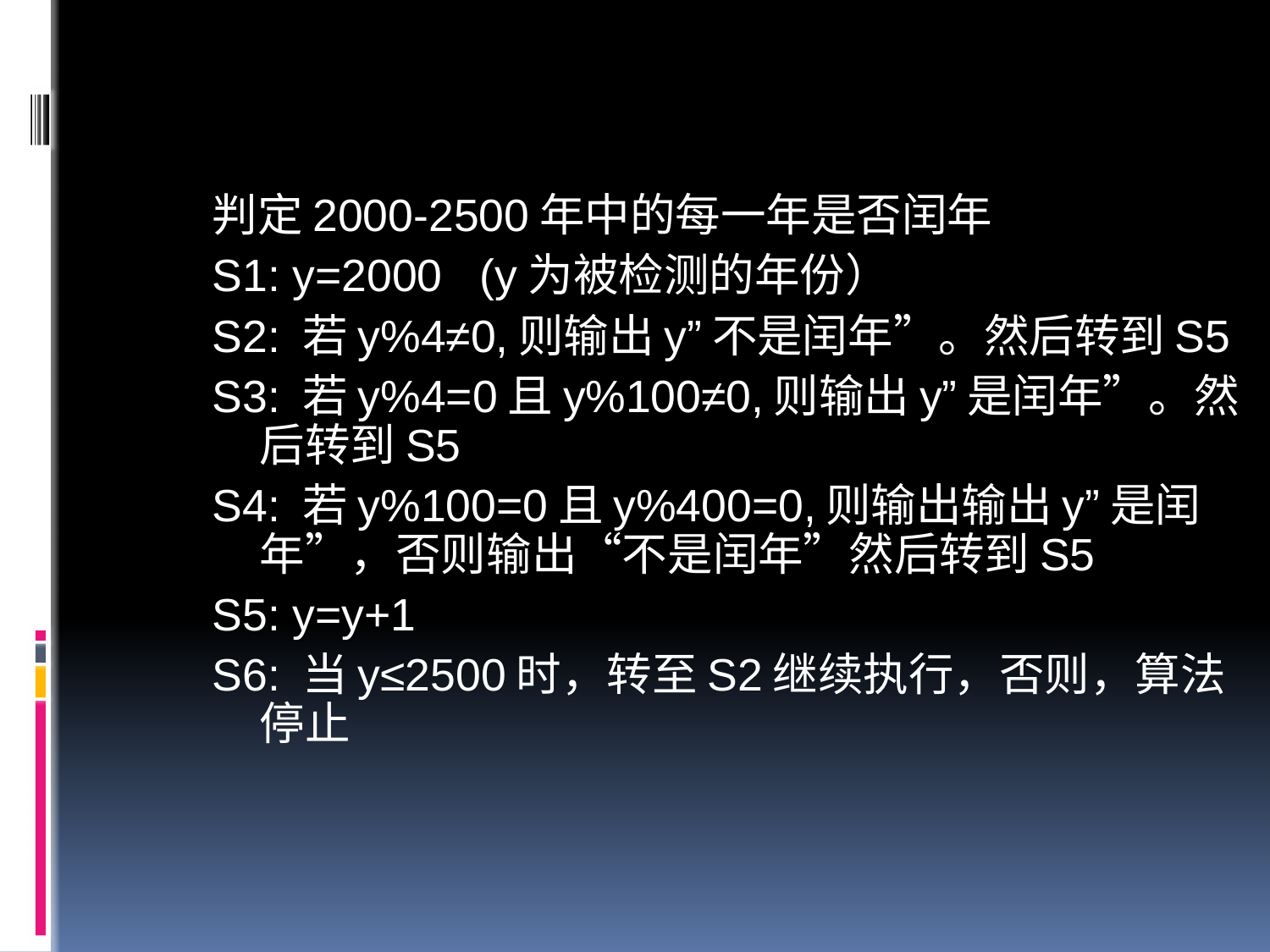

#
判定2000-2500年中的每一年是否闰年
S1: y=2000   (y为被检测的年份）
S2: 若y%4≠0,则输出y”不是闰年”。然后转到S5
S3: 若y%4=0且y%100≠0,则输出y”是闰年”。然后转到S5
S4: 若y%100=0且y%400=0,则输出输出y”是闰年”，否则输出“不是闰年”然后转到S5
S5: y=y+1
S6: 当y≤2500时，转至S2继续执行，否则，算法停止